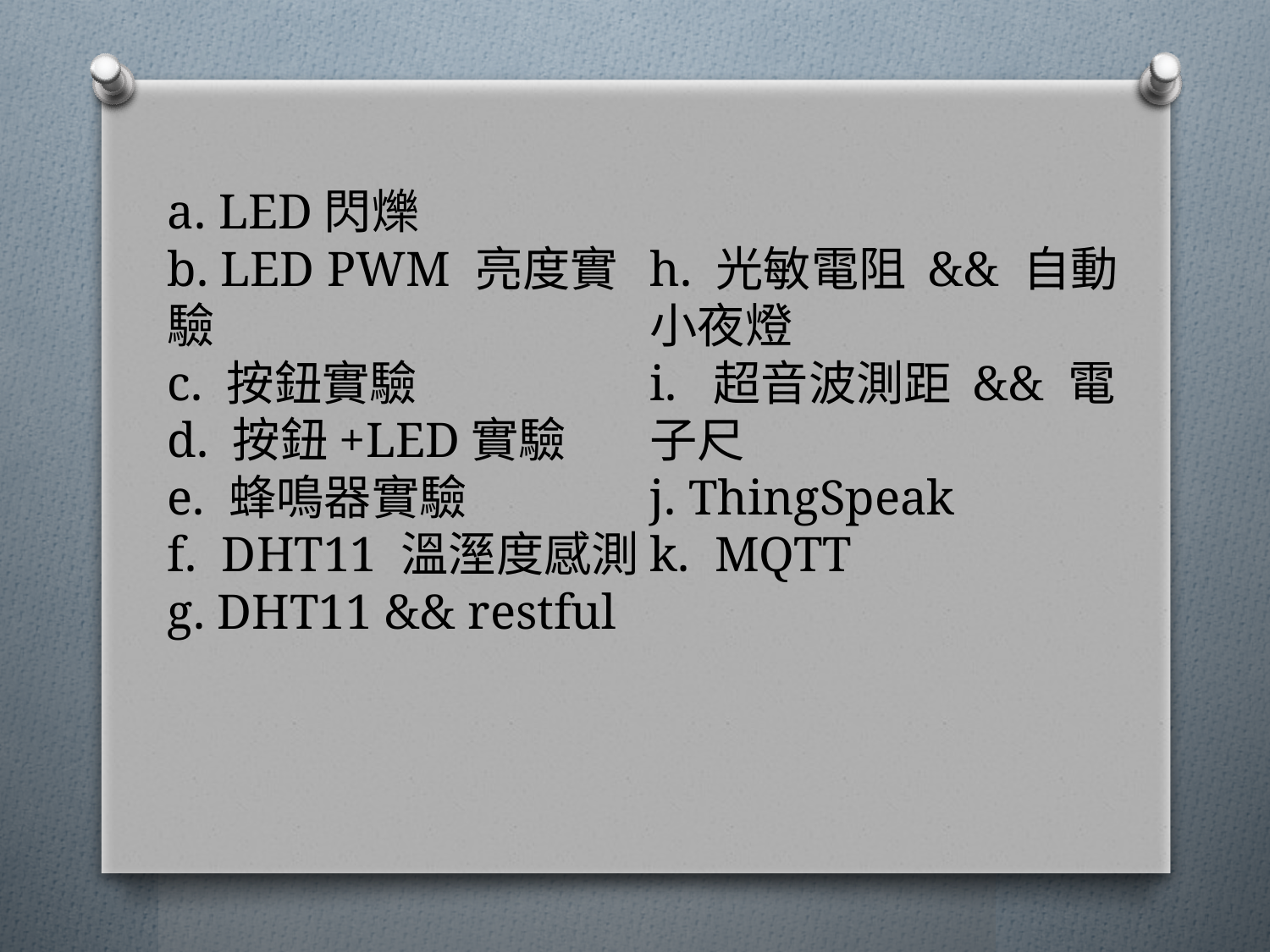

# a. LED閃爍 b. LED PWM 亮度實驗 c. 按鈕實驗 d. 按鈕+LED實驗 e. 蜂鳴器實驗 f.  DHT11 溫溼度感測 g. DHT11 && restful h. 光敏電阻 && 自動小夜燈 i.  超音波測距 && 電子尺 j. ThingSpeak k.  MQTT